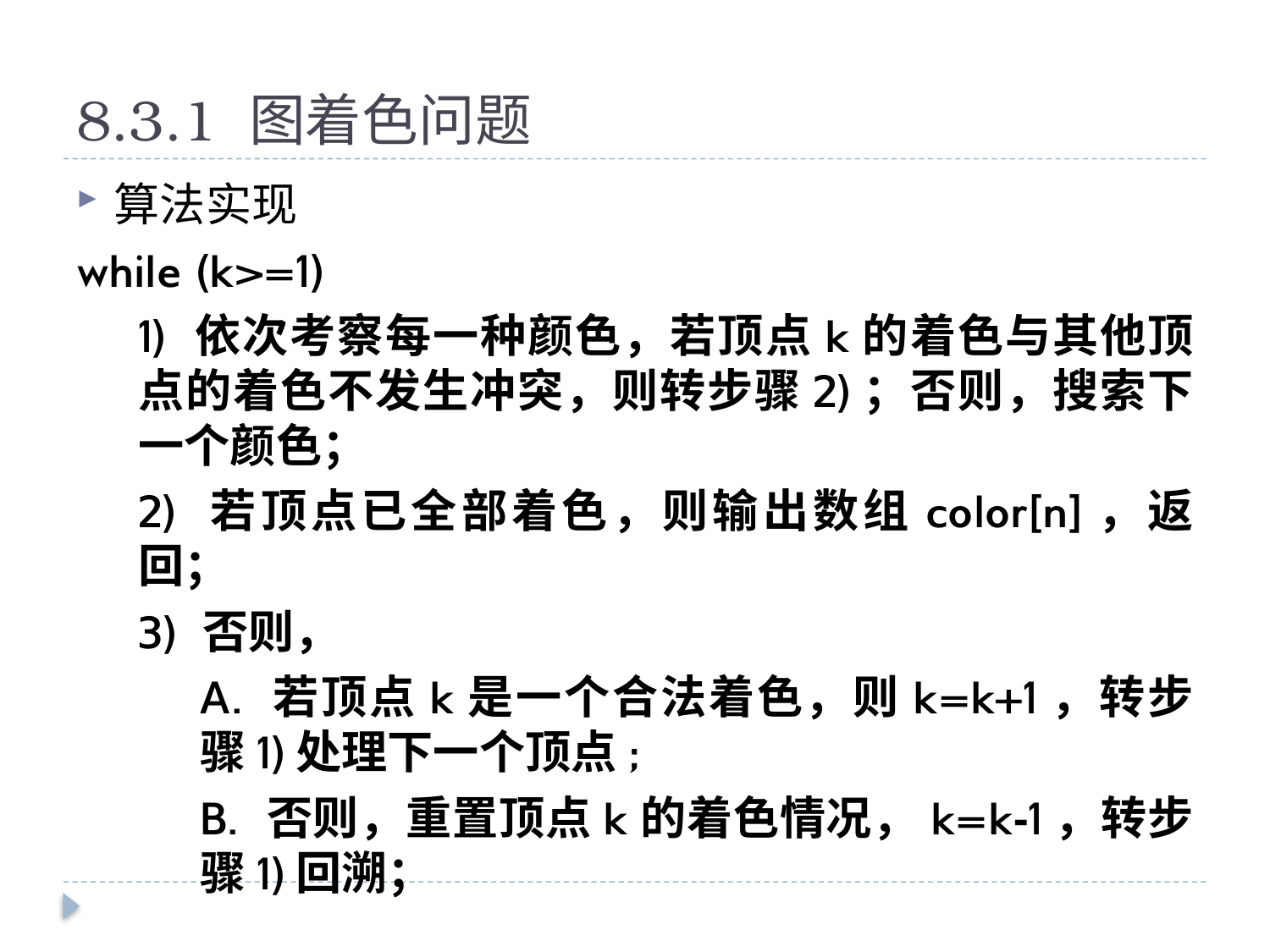

# 8.3.1 图着色问题
算法实现
while (k>=1)
1) 依次考察每一种颜色，若顶点k的着色与其他顶点的着色不发生冲突，则转步骤2)；否则，搜索下一个颜色；
2) 若顶点已全部着色，则输出数组color[n]，返回；
3) 否则，
A. 若顶点k是一个合法着色，则k=k+1，转步骤1)处理下一个顶点;
B. 否则，重置顶点k的着色情况，k=k-1，转步骤1)回溯；